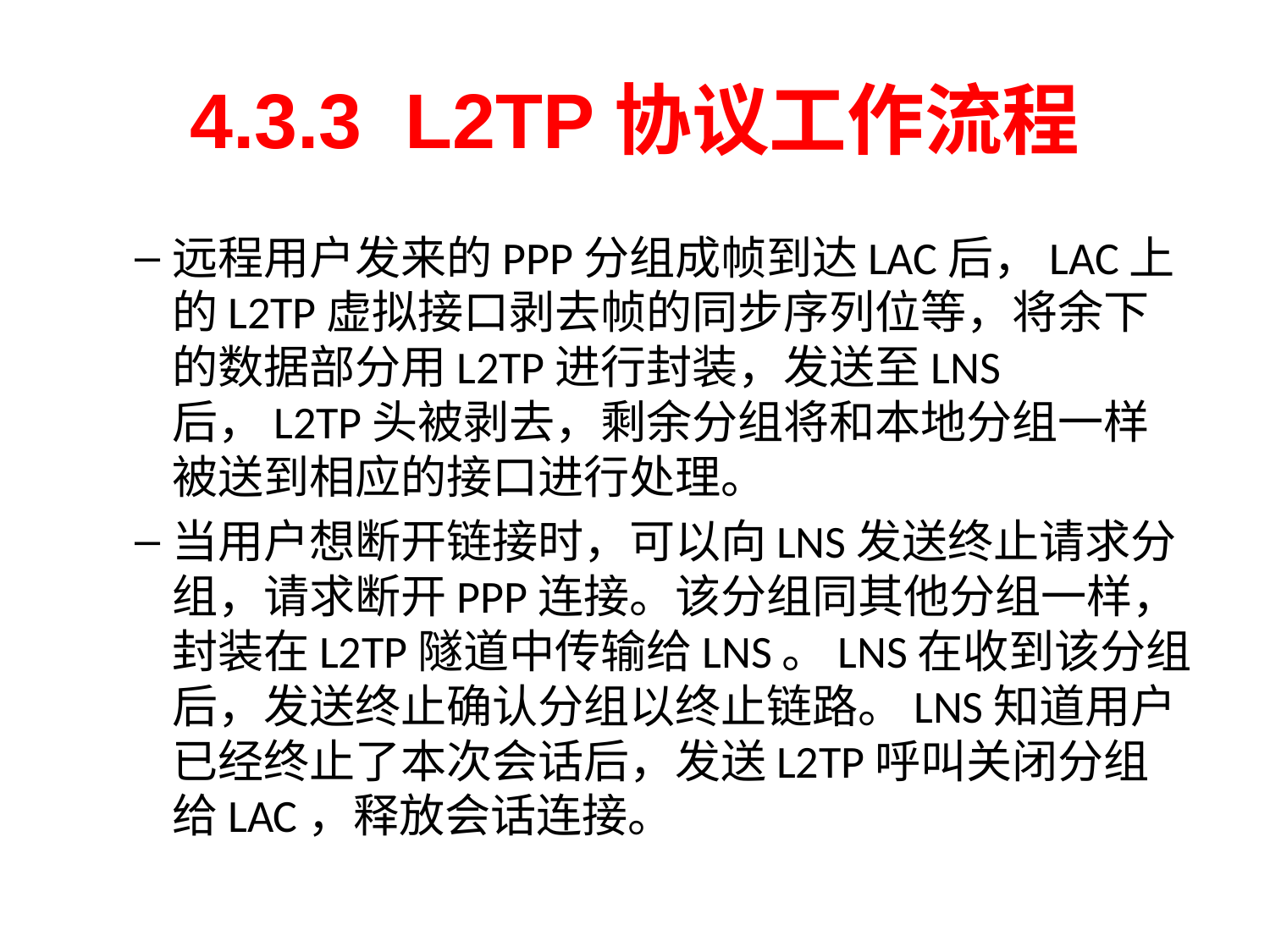

# 4.3.3  L2TP协议工作流程
远程用户发来的PPP分组成帧到达LAC后，LAC上的L2TP虚拟接口剥去帧的同步序列位等，将余下的数据部分用L2TP进行封装，发送至LNS后，L2TP头被剥去，剩余分组将和本地分组一样被送到相应的接口进行处理。
当用户想断开链接时，可以向LNS发送终止请求分组，请求断开PPP连接。该分组同其他分组一样，封装在L2TP隧道中传输给LNS。LNS在收到该分组后，发送终止确认分组以终止链路。LNS知道用户已经终止了本次会话后，发送L2TP呼叫关闭分组给LAC，释放会话连接。